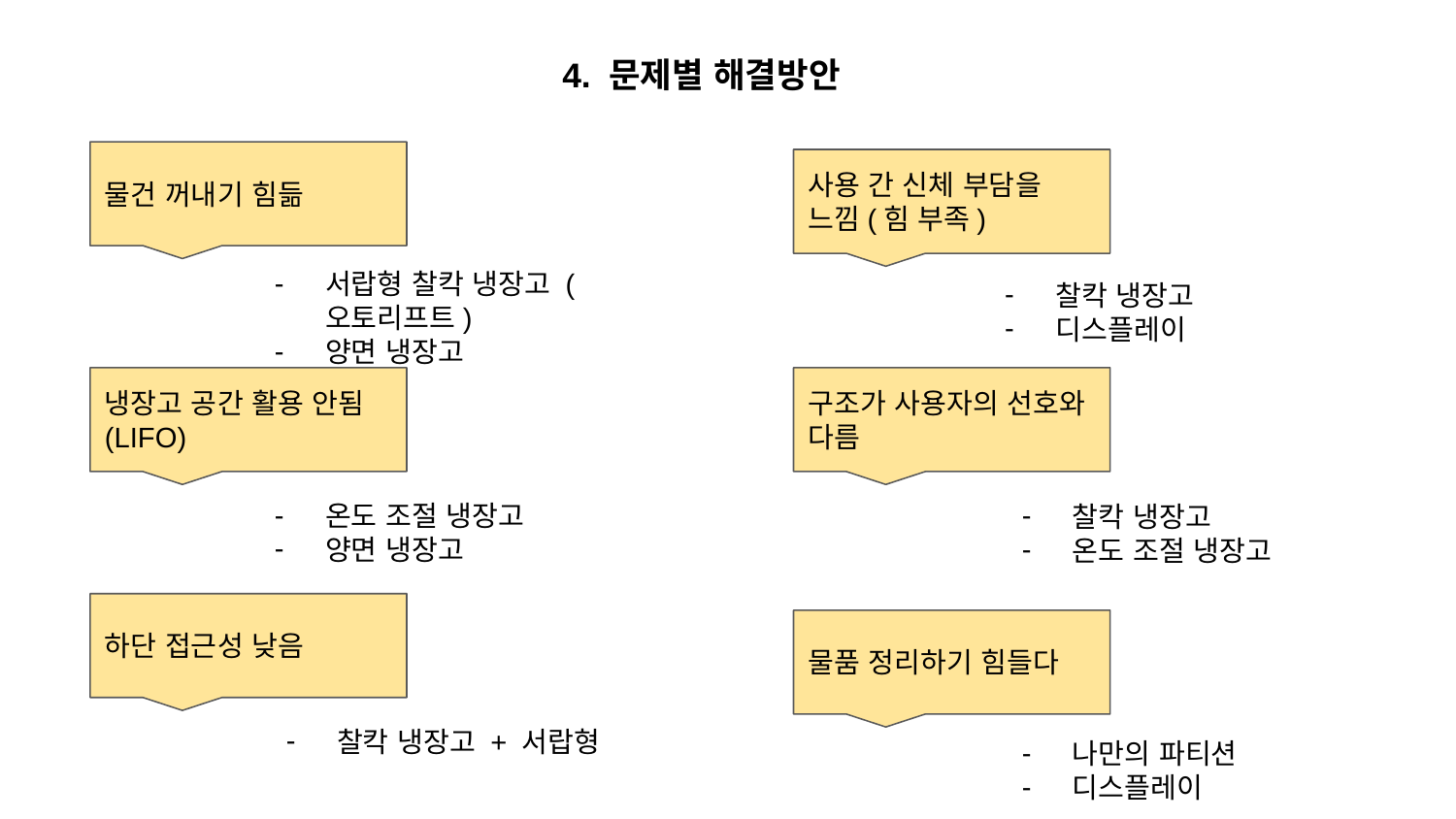

4. 문제별 해결방안
물건 꺼내기 힘듦
사용 간 신체 부담을 느낌(힘 부족)
서랍형 찰칵 냉장고 (오토리프트)
양면 냉장고
찰칵 냉장고
디스플레이
냉장고 공간 활용 안됨(LIFO)
구조가 사용자의 선호와 다름
온도 조절 냉장고
양면 냉장고
찰칵 냉장고
온도 조절 냉장고

하단 접근성 낮음
물품 정리하기 힘들다
찰칵 냉장고 + 서랍형
나만의 파티션
디스플레이